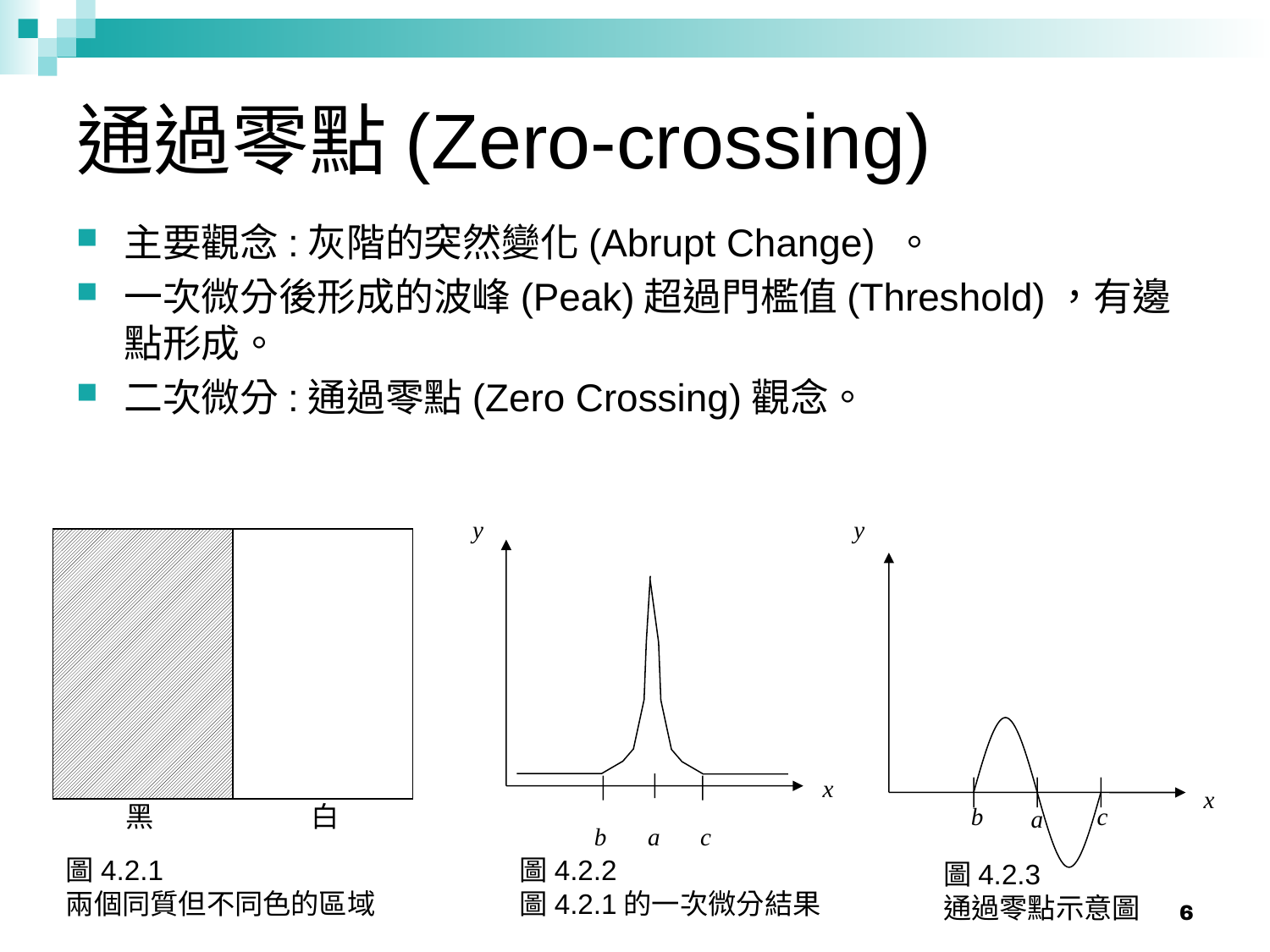

# 通過零點(Zero-crossing)
主要觀念:灰階的突然變化(Abrupt Change) 。
一次微分後形成的波峰(Peak)超過門檻值(Threshold)，有邊點形成。
二次微分:通過零點(Zero Crossing)觀念。
y

x

b
a
c
y

x

b
c
a

黑
白
圖4.2.1
兩個同質但不同色的區域
圖4.2.2
圖4.2.1的一次微分結果
圖4.2.3
通過零點示意圖
6